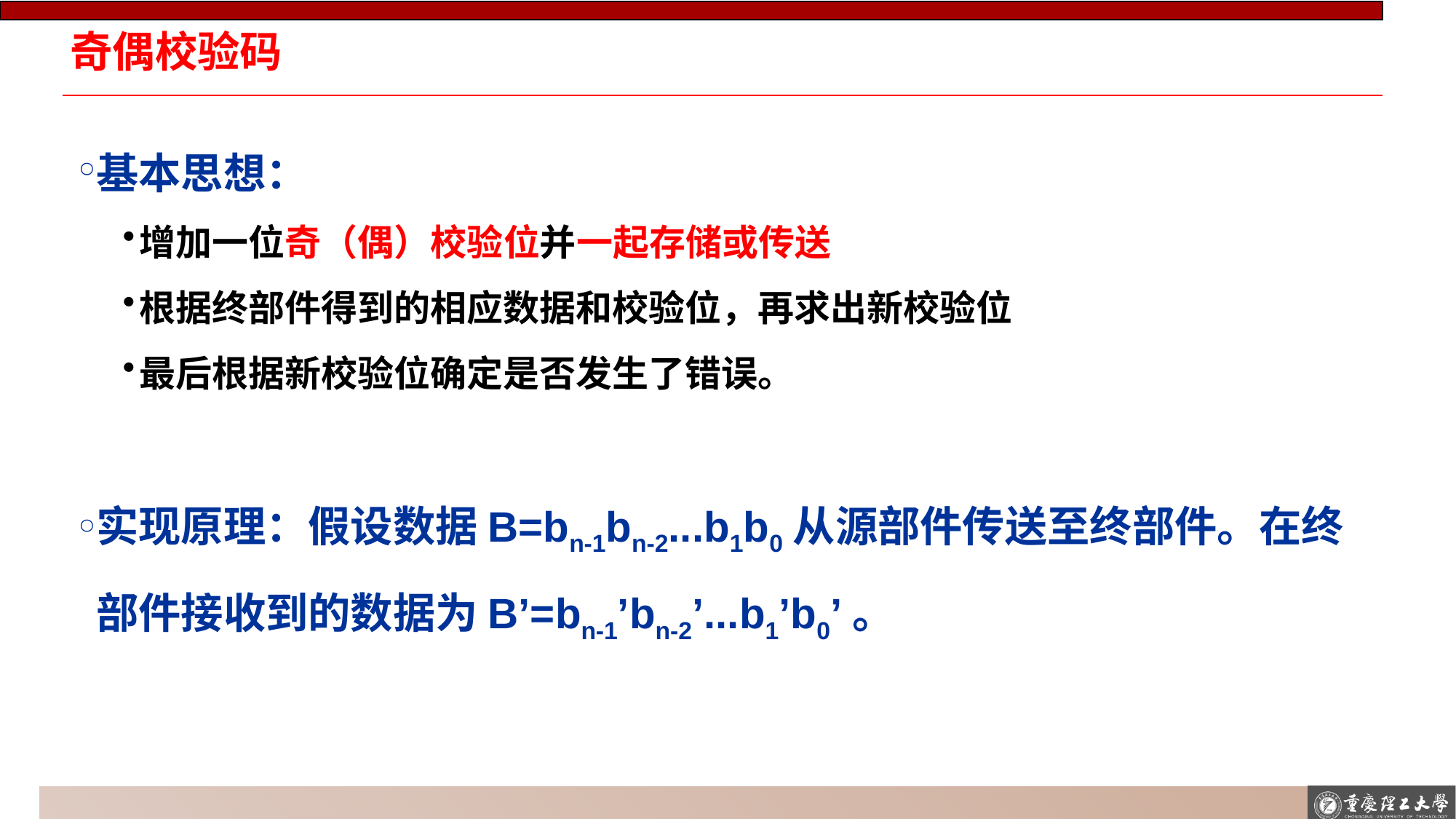

# 奇偶校验码
基本思想：
增加一位奇（偶）校验位并一起存储或传送
根据终部件得到的相应数据和校验位，再求出新校验位
最后根据新校验位确定是否发生了错误。

实现原理：假设数据B=bn-1bn-2...b1b0从源部件传送至终部件。在终部件接收到的数据为B’=bn-1’bn-2’...b1’b0’。